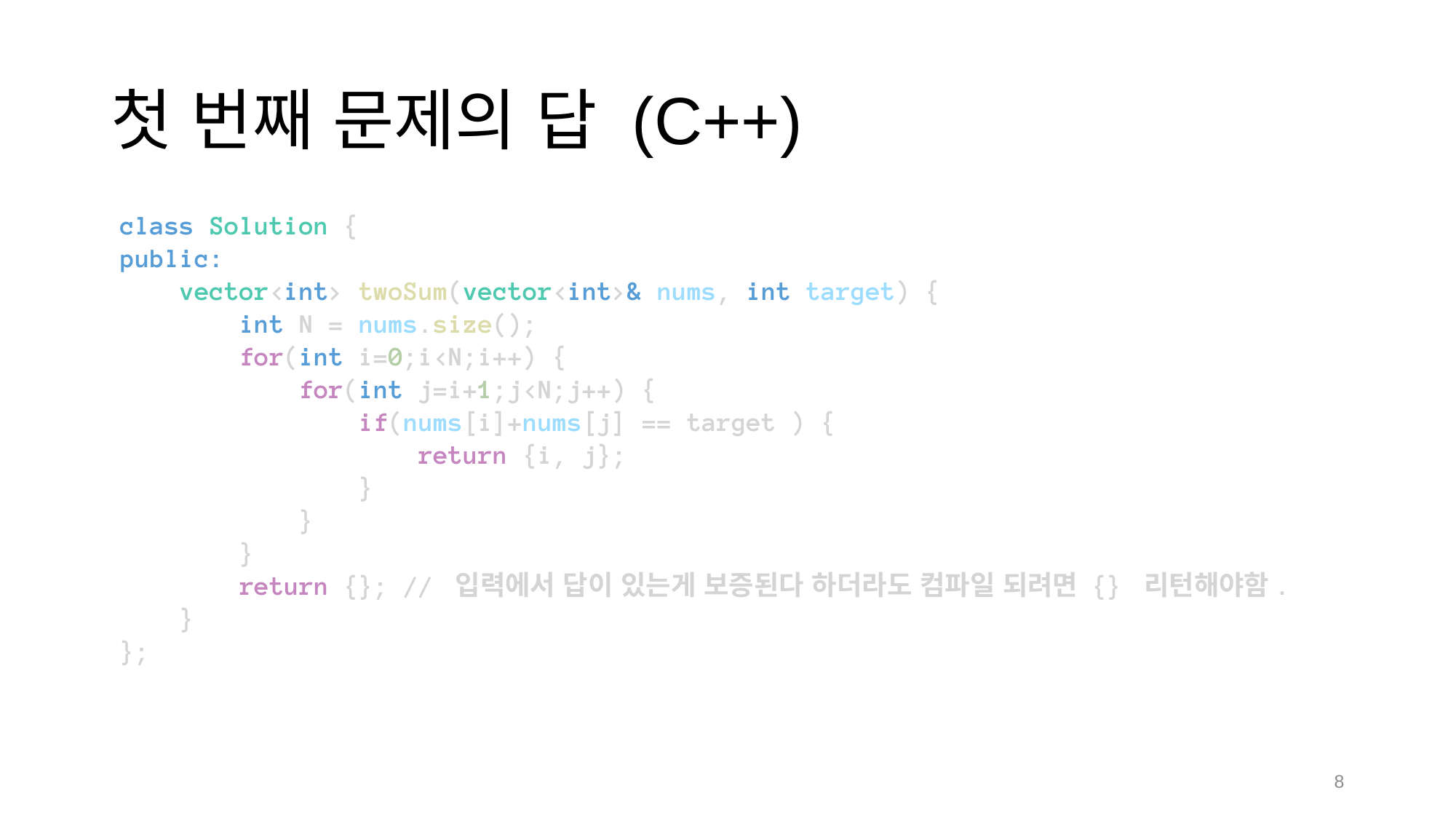

# 첫 번째 문제의 답 (C++)
class Solution {
public:
    vector<int> twoSum(vector<int>& nums, int target) {
        int N = nums.size();
        for(int i=0;i<N;i++) {
            for(int j=i+1;j<N;j++) {
                if(nums[i]+nums[j] == target ) {
                    return {i, j};
                }
            }
        }
        return {}; // 입력에서 답이 있는게 보증된다 하더라도 컴파일 되려면 {} 리턴해야함.
    }
};
8